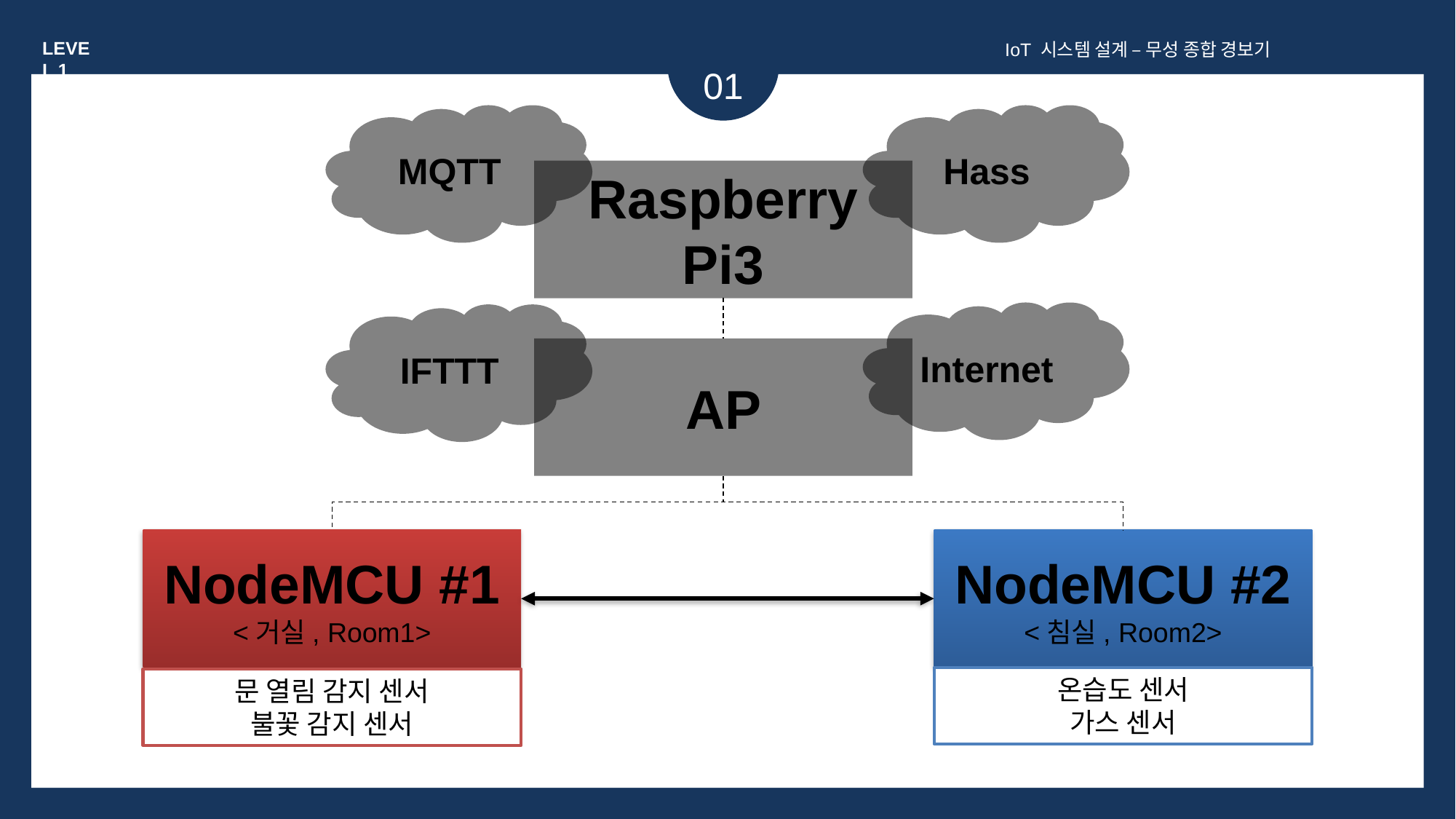

LEVEL 1
IoT 시스템 설계 – 무성 종합 경보기
01

MQTT
Hass
Raspberry Pi3
Internet
IFTTT
AP
NodeMCU #1
<거실, Room1>
NodeMCU #2
<침실, Room2>
온습도 센서
가스 센서
문 열림 감지 센서
불꽃 감지 센서